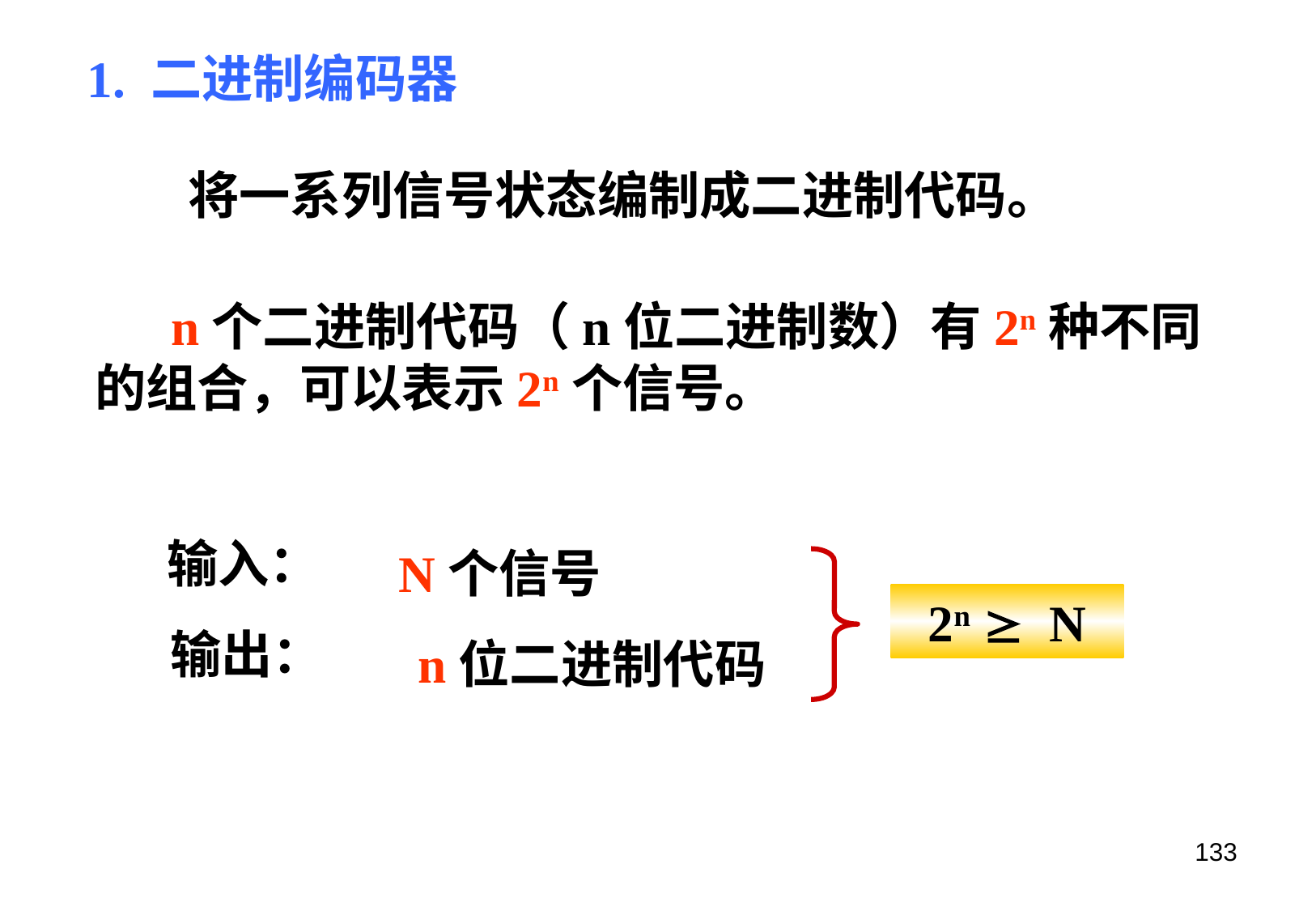

1. 二进制编码器
将一系列信号状态编制成二进制代码。
n个二进制代码（n位二进制数）有2n种不同的组合，可以表示2n个信号。
输入：
N个信号

2n ≥  N
输出：
n位二进制代码
133